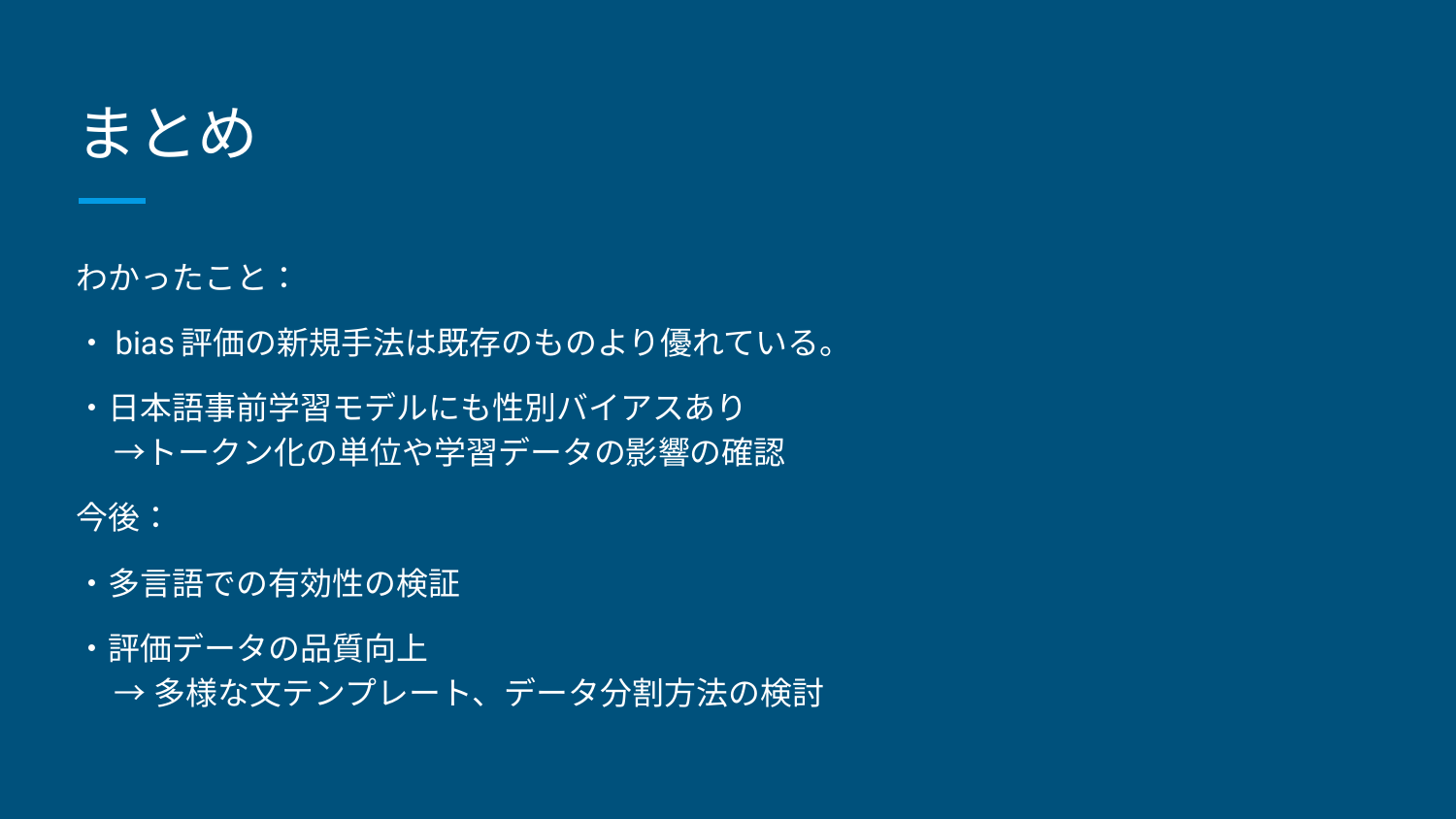

# まとめ
わかったこと：
・bias評価の新規手法は既存のものより優れている。
・日本語事前学習モデルにも性別バイアスあり
→トークン化の単位や学習データの影響の確認
今後：
・多言語での有効性の検証
・評価データの品質向上
→ 多様な文テンプレート、データ分割方法の検討